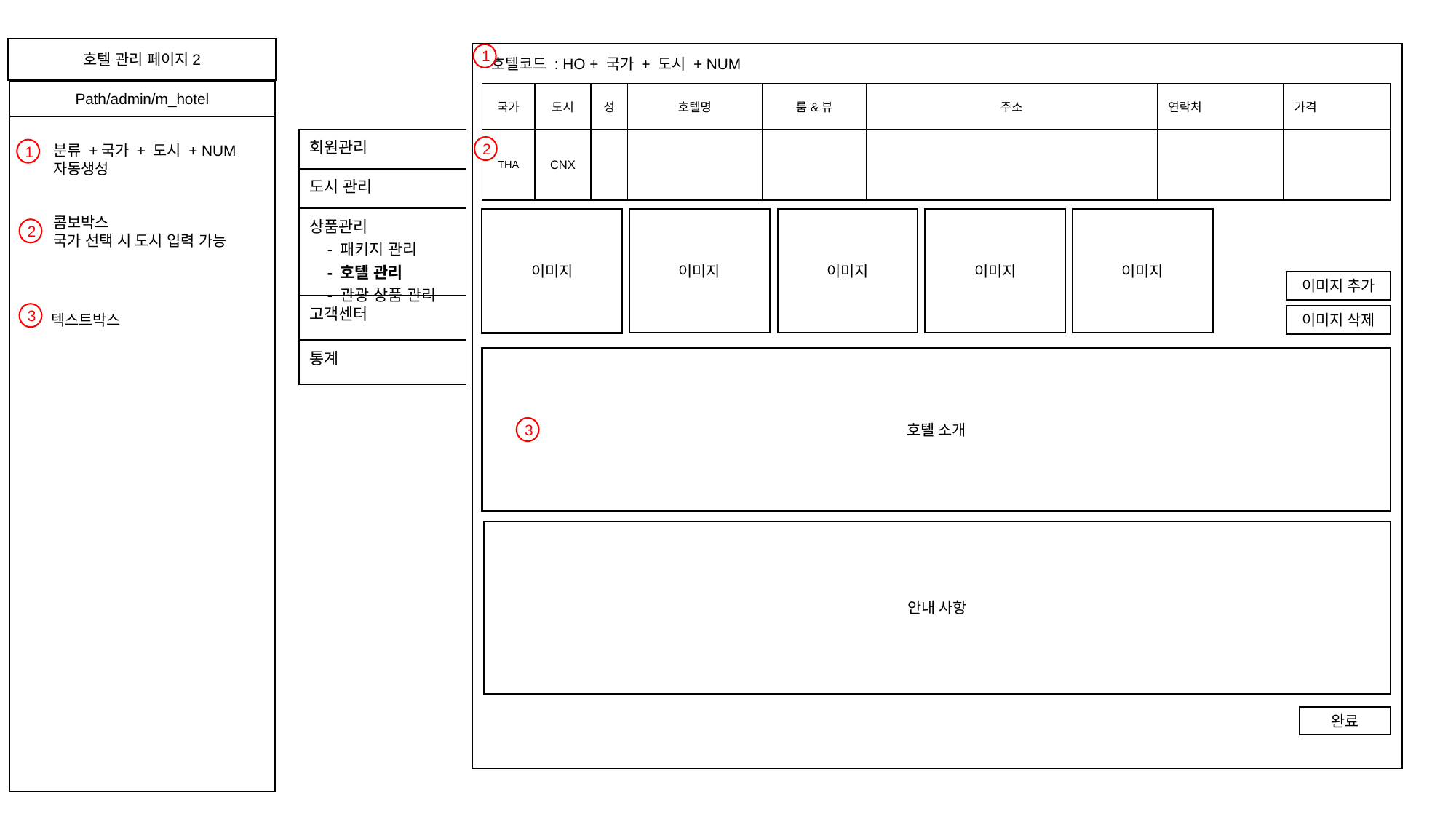

호텔 관리 페이지2

1
호텔코드 : HO + 국가 + 도시 + NUM
Path/admin/m_hotel
| 국가 | 도시 | 성 | 호텔명 | 룸&뷰 | 주소 | 연락처 | 가격 |
| --- | --- | --- | --- | --- | --- | --- | --- |
| THA | CNX |  |  |  |  |  |  |

| 회원관리 |
| --- |
| 도시 관리 |
| 상품관리 - 패키지 관리 - 호텔 관리 - 관광 상품 관리 |
| 고객센터 |
| 통계 |
분류 +국가 + 도시 + NUM
자동생성
2
1
콤보박스
국가 선택 시 도시 입력 가능
이미지
이미지
이미지
이미지
이미지
2
이미지 추가
텍스트박스
3
이미지 삭제
호텔 소개
3
안내 사항
완료